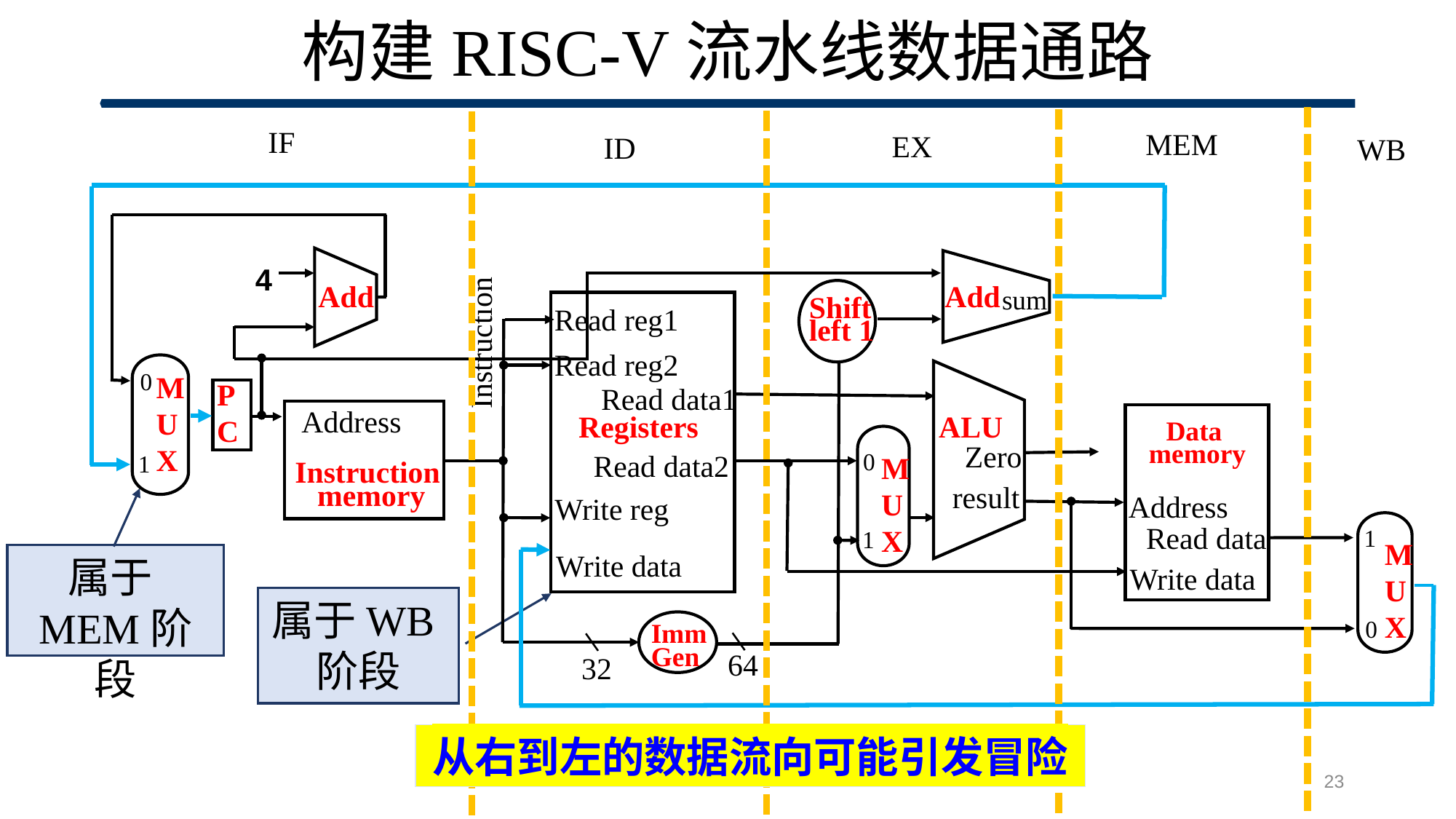

# 构建RISC-V流水线数据通路
IF
MEM
EX
ID
WB

Add
Instruction

Add
4
sum

Shift
left 1

Read reg1
Read reg2
Read data1
Registers
Read data2
Write reg
Write data
0
M
U
X

1
ALU

Zero
result
PC

Address

Data
memory
Address
Read data
Write data
0
M
U
X

1
Instruction
 memory
1
M
U
X

0
属于MEM阶段
属于WB阶段

Imm
Gen
64
32
从右到左的数据流向可能引发冒险
23